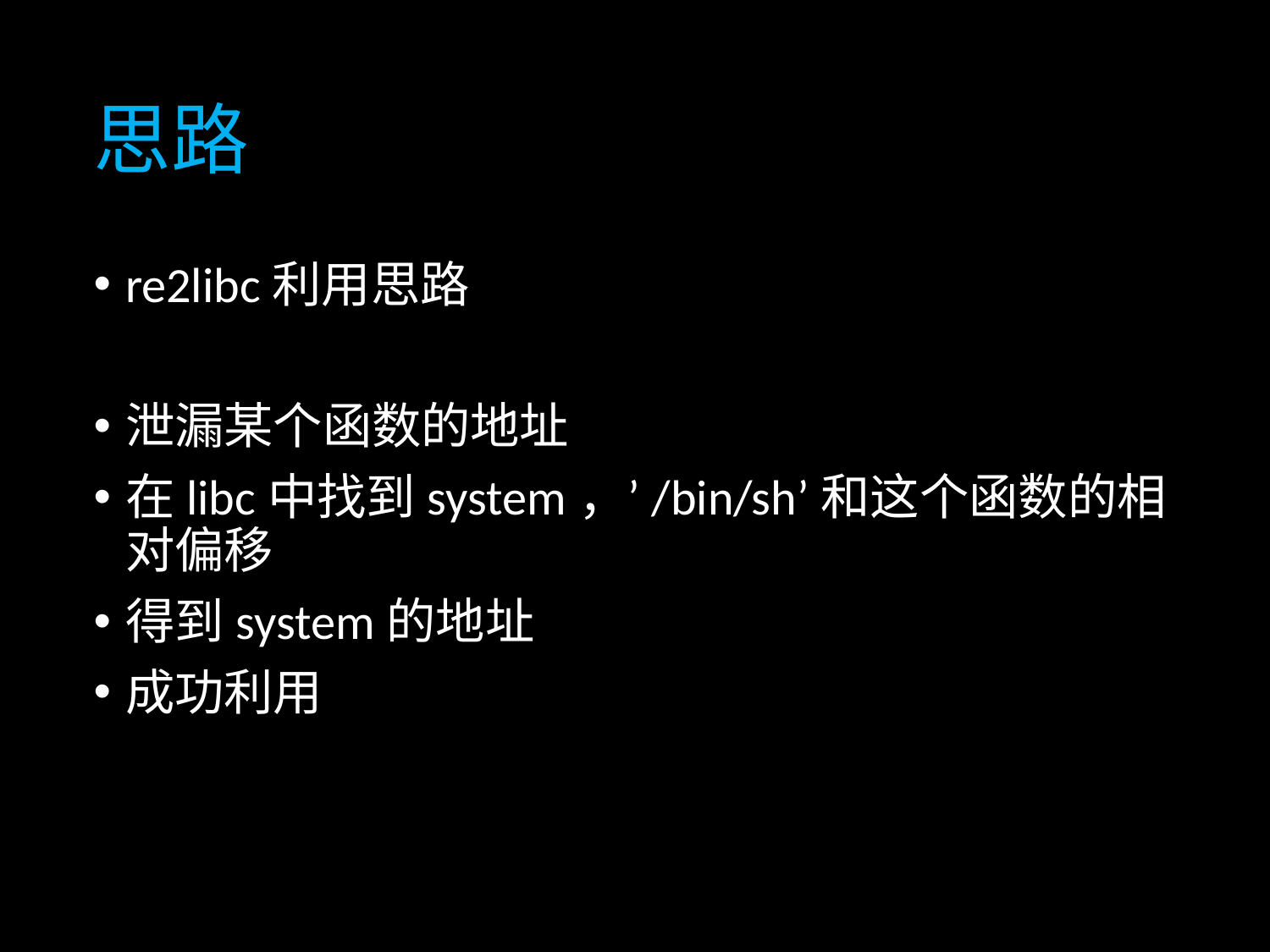

# 思路
re2libc利用思路

泄漏某个函数的地址
在libc中找到system，’/bin/sh’和这个函数的相对偏移
得到system的地址
成功利用